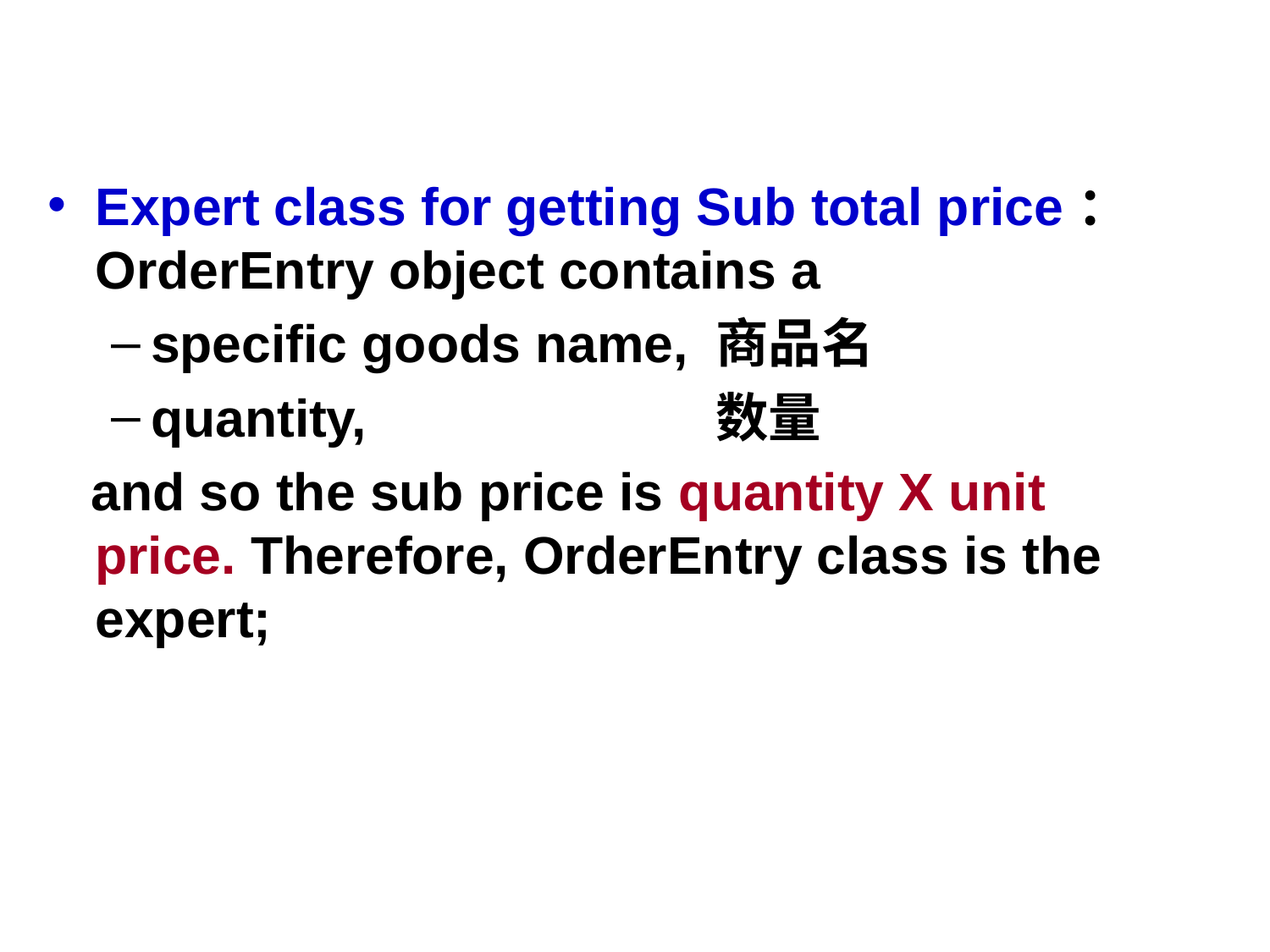

Expert class for getting Sub total price：OrderEntry object contains a
specific goods name, 商品名
quantity,                       数量
   and so the sub price is quantity X unit price. Therefore, OrderEntry class is the expert;